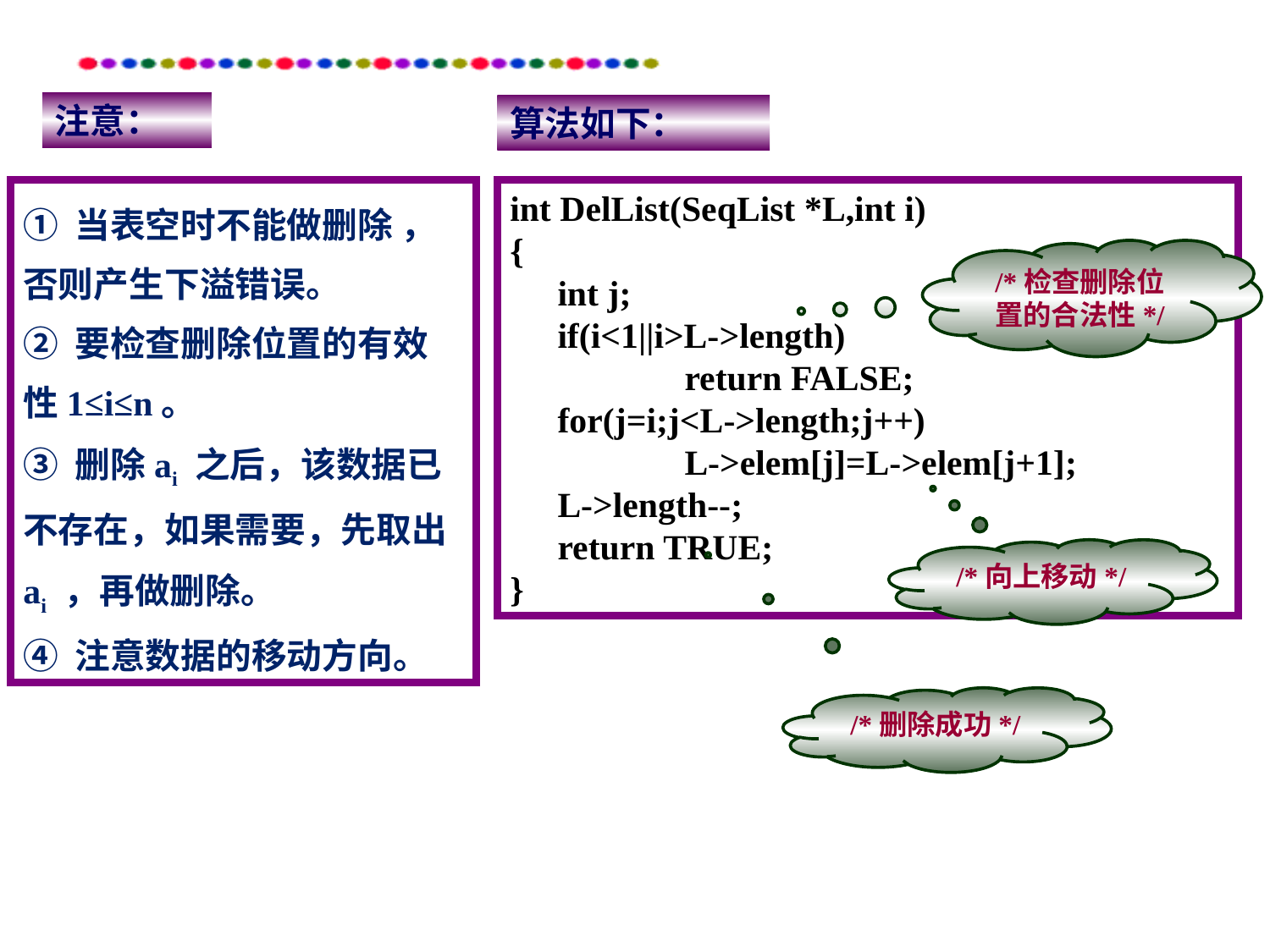

注意：
算法如下：
① 当表空时不能做删除 ，否则产生下溢错误。
② 要检查删除位置的有效性1≤i≤n。
③ 删除ai 之后，该数据已不存在，如果需要，先取出ai ，再做删除。
④ 注意数据的移动方向。
int DelList(SeqList *L,int i)
{
	int j;
	if(i<1||i>L->length)
		return FALSE;
	for(j=i;j<L->length;j++)
		L->elem[j]=L->elem[j+1];
	L->length--;
	return TRUE;
}
/*检查删除位置的合法性*/
/*向上移动*/
/*删除成功*/